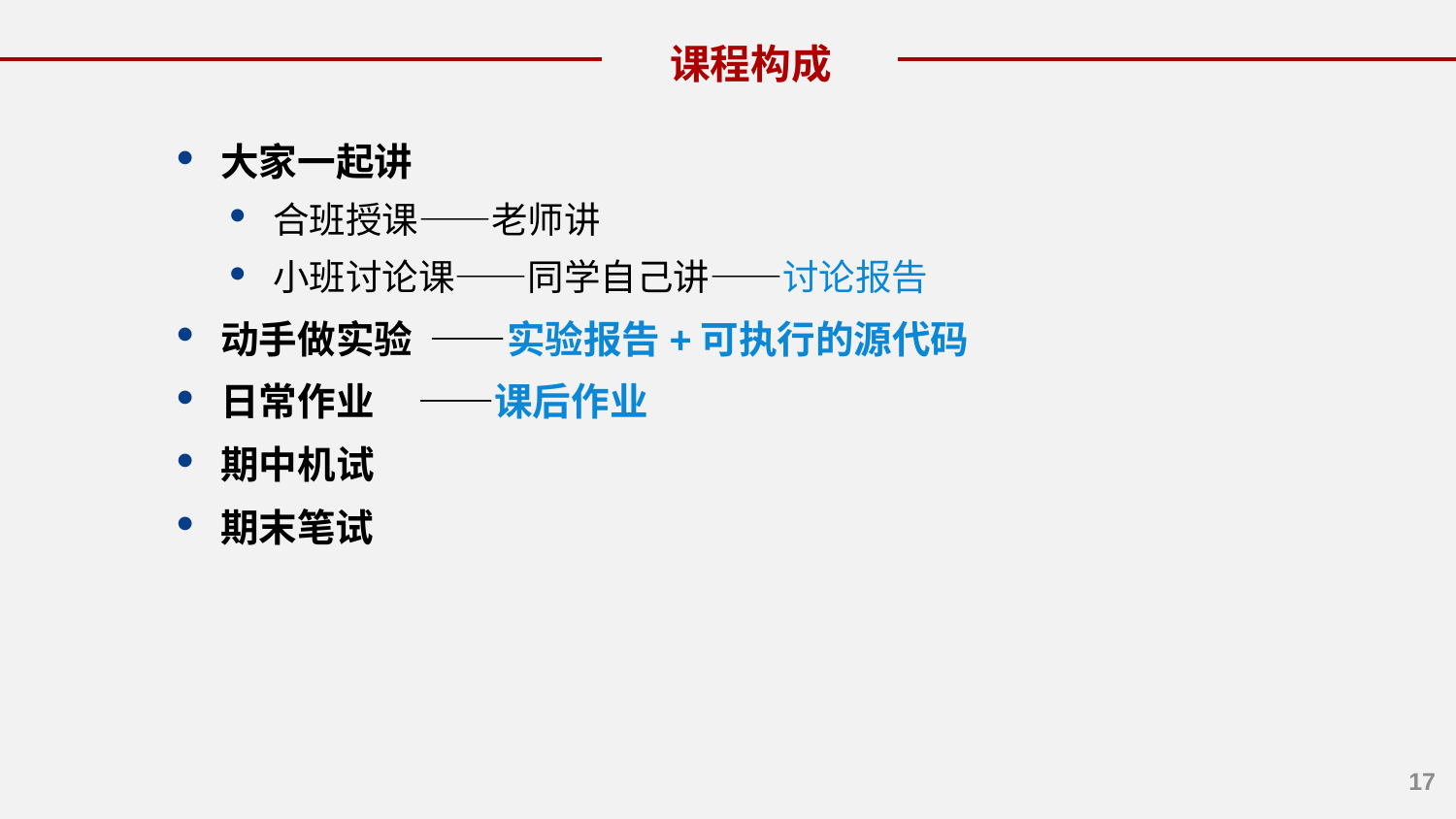

课程构成
 大家一起讲
 合班授课——老师讲
 小班讨论课——同学自己讲——讨论报告
 动手做实验  ——实验报告+可执行的源代码
 日常作业     ——课后作业
 期中机试
 期末笔试
17